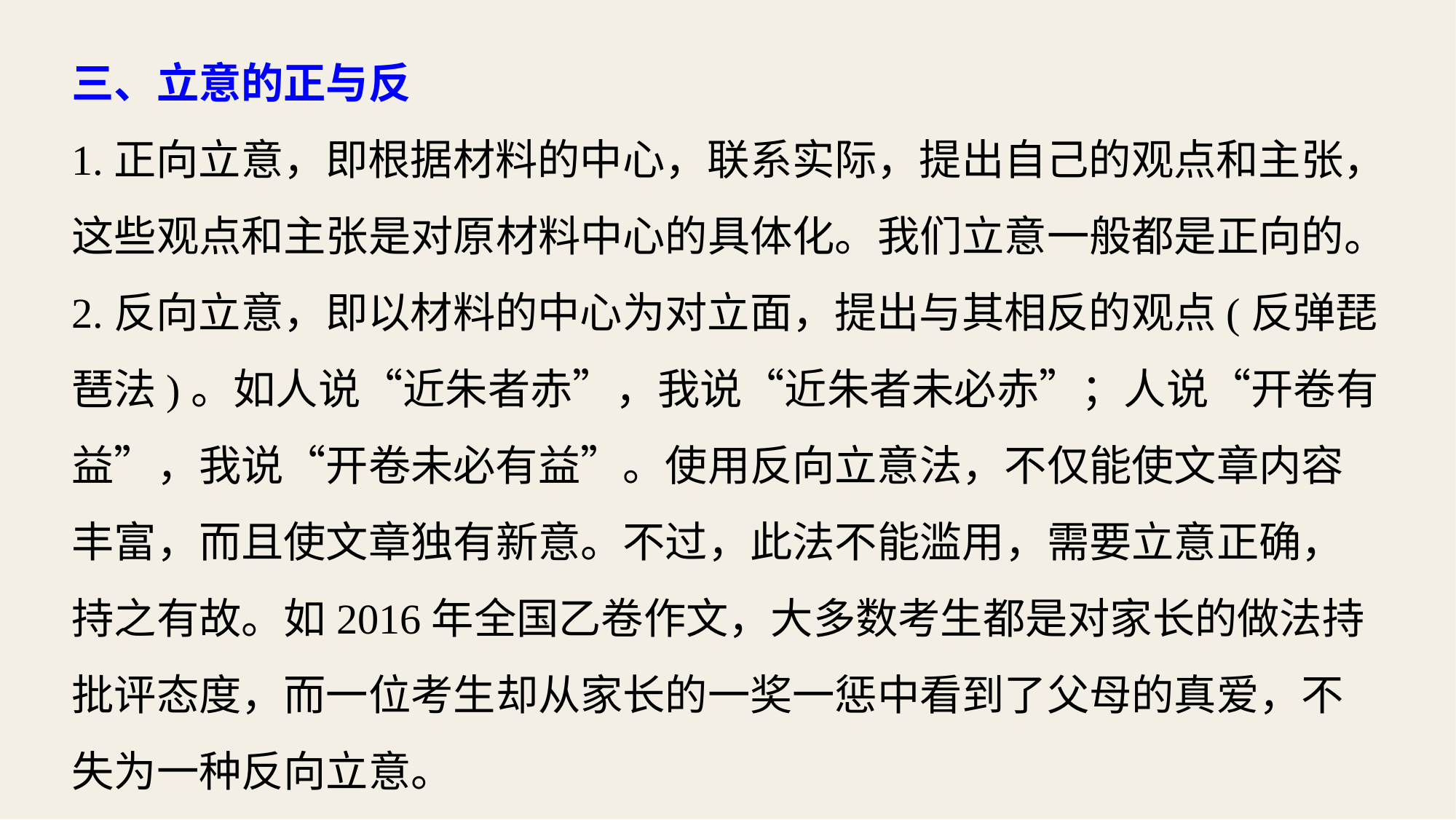

三、立意的正与反
1.正向立意，即根据材料的中心，联系实际，提出自己的观点和主张，这些观点和主张是对原材料中心的具体化。我们立意一般都是正向的。
2.反向立意，即以材料的中心为对立面，提出与其相反的观点(反弹琵琶法)。如人说“近朱者赤”，我说“近朱者未必赤”；人说“开卷有益”，我说“开卷未必有益”。使用反向立意法，不仅能使文章内容丰富，而且使文章独有新意。不过，此法不能滥用，需要立意正确，持之有故。如2016年全国乙卷作文，大多数考生都是对家长的做法持批评态度，而一位考生却从家长的一奖一惩中看到了父母的真爱，不失为一种反向立意。